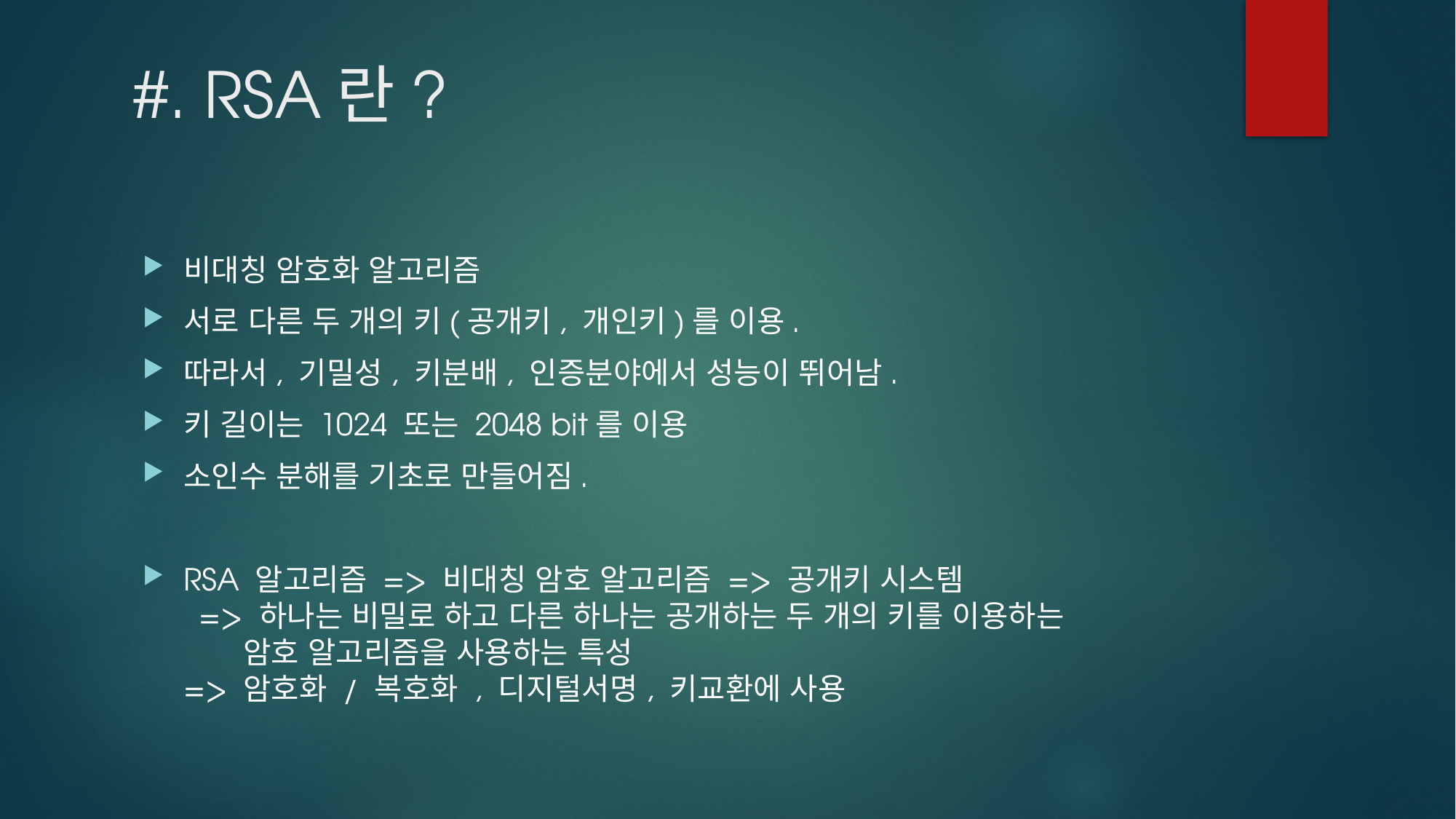

# #. RSA란?
비대칭 암호화 알고리즘
서로 다른 두 개의 키(공개키, 개인키)를 이용.
따라서, 기밀성, 키분배, 인증분야에서 성능이 뛰어남.
키 길이는 1024 또는 2048 bit를 이용
소인수 분해를 기초로 만들어짐.

RSA 알고리즘 => 비대칭 암호 알고리즘 => 공개키 시스템
 => 하나는 비밀로 하고 다른 하나는 공개하는 두 개의 키를 이용하는
       암호 알고리즘을 사용하는 특성
=> 암호화 / 복호화 , 디지털서명, 키교환에 사용